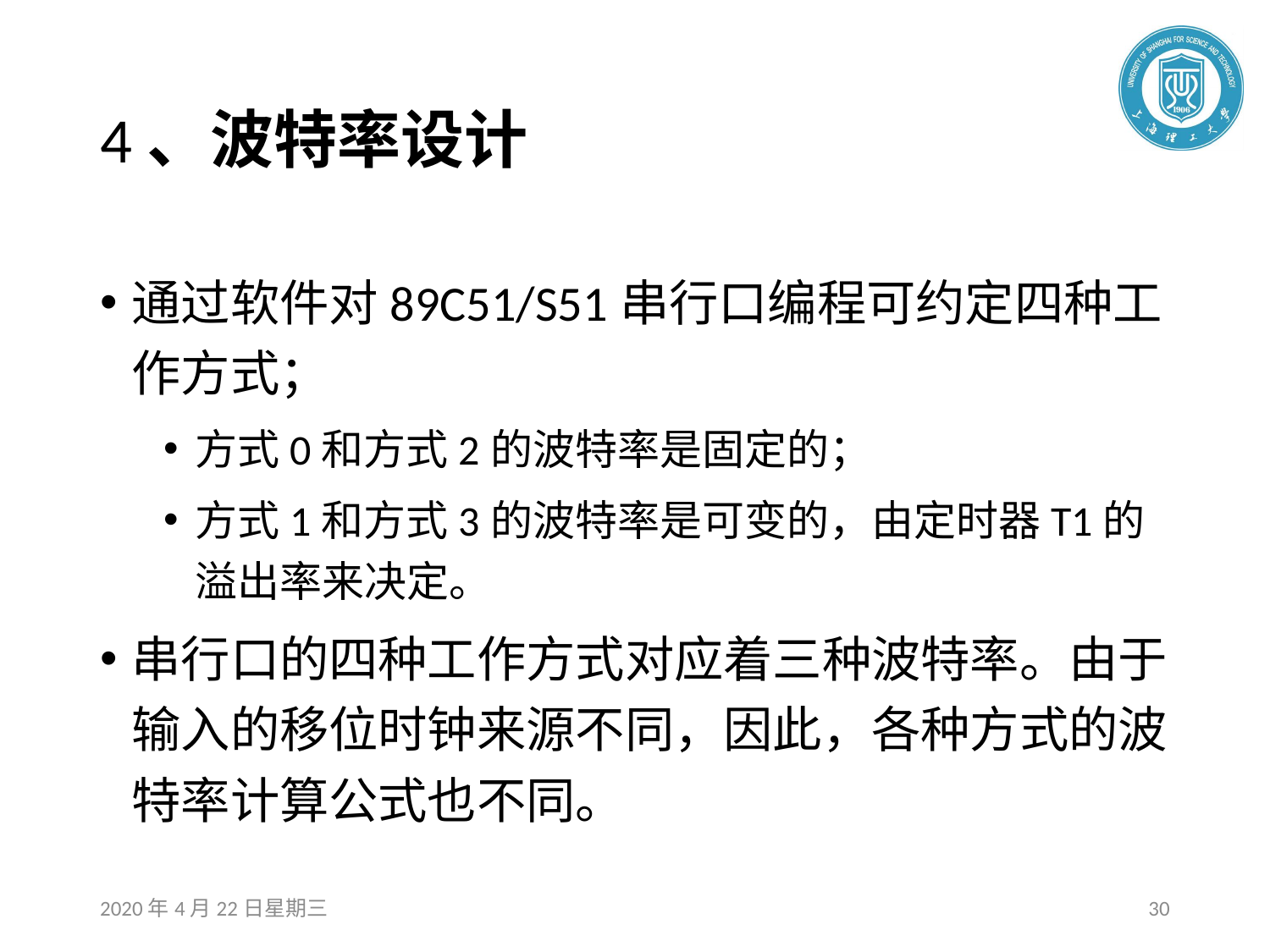

# 4、波特率设计
通过软件对89C51/S51串行口编程可约定四种工作方式；
方式0和方式2的波特率是固定的；
方式1和方式3的波特率是可变的，由定时器T1的溢出率来决定。
串行口的四种工作方式对应着三种波特率。由于输入的移位时钟来源不同，因此，各种方式的波特率计算公式也不同。
2020年4月22日星期三
30